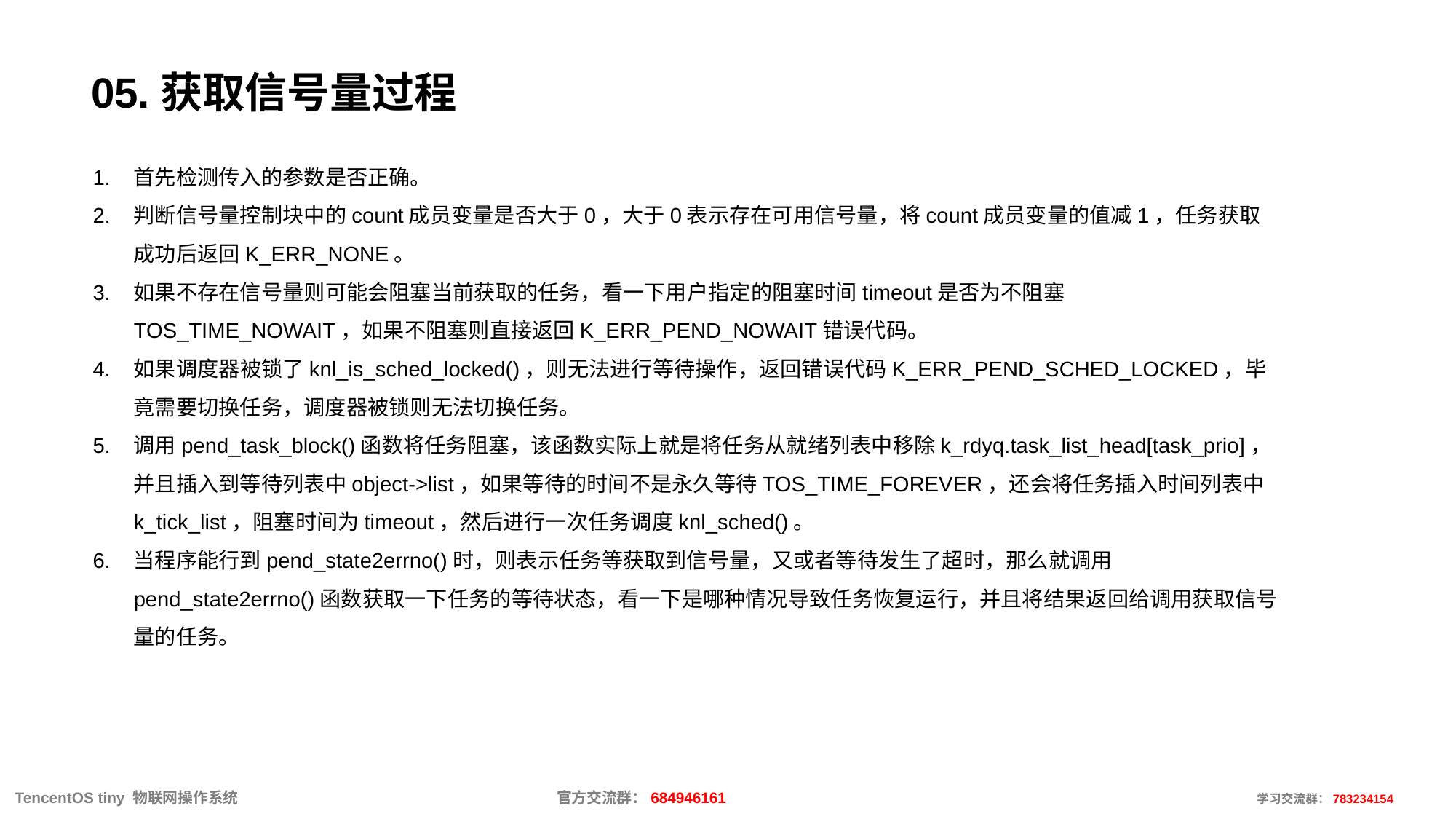

# 05.获取信号量过程
首先检测传入的参数是否正确。
判断信号量控制块中的count成员变量是否大于0，大于0表示存在可用信号量，将count成员变量的值减1，任务获取成功后返回K_ERR_NONE。
如果不存在信号量则可能会阻塞当前获取的任务，看一下用户指定的阻塞时间timeout是否为不阻塞TOS_TIME_NOWAIT，如果不阻塞则直接返回K_ERR_PEND_NOWAIT错误代码。
如果调度器被锁了knl_is_sched_locked()，则无法进行等待操作，返回错误代码K_ERR_PEND_SCHED_LOCKED，毕竟需要切换任务，调度器被锁则无法切换任务。
调用pend_task_block()函数将任务阻塞，该函数实际上就是将任务从就绪列表中移除k_rdyq.task_list_head[task_prio]，并且插入到等待列表中object->list，如果等待的时间不是永久等待TOS_TIME_FOREVER，还会将任务插入时间列表中k_tick_list，阻塞时间为timeout，然后进行一次任务调度knl_sched()。
当程序能行到pend_state2errno()时，则表示任务等获取到信号量，又或者等待发生了超时，那么就调用pend_state2errno()函数获取一下任务的等待状态，看一下是哪种情况导致任务恢复运行，并且将结果返回给调用获取信号量的任务。

 TencentOS tiny 物联网操作系统			官方交流群：684946161					          学习交流群：783234154